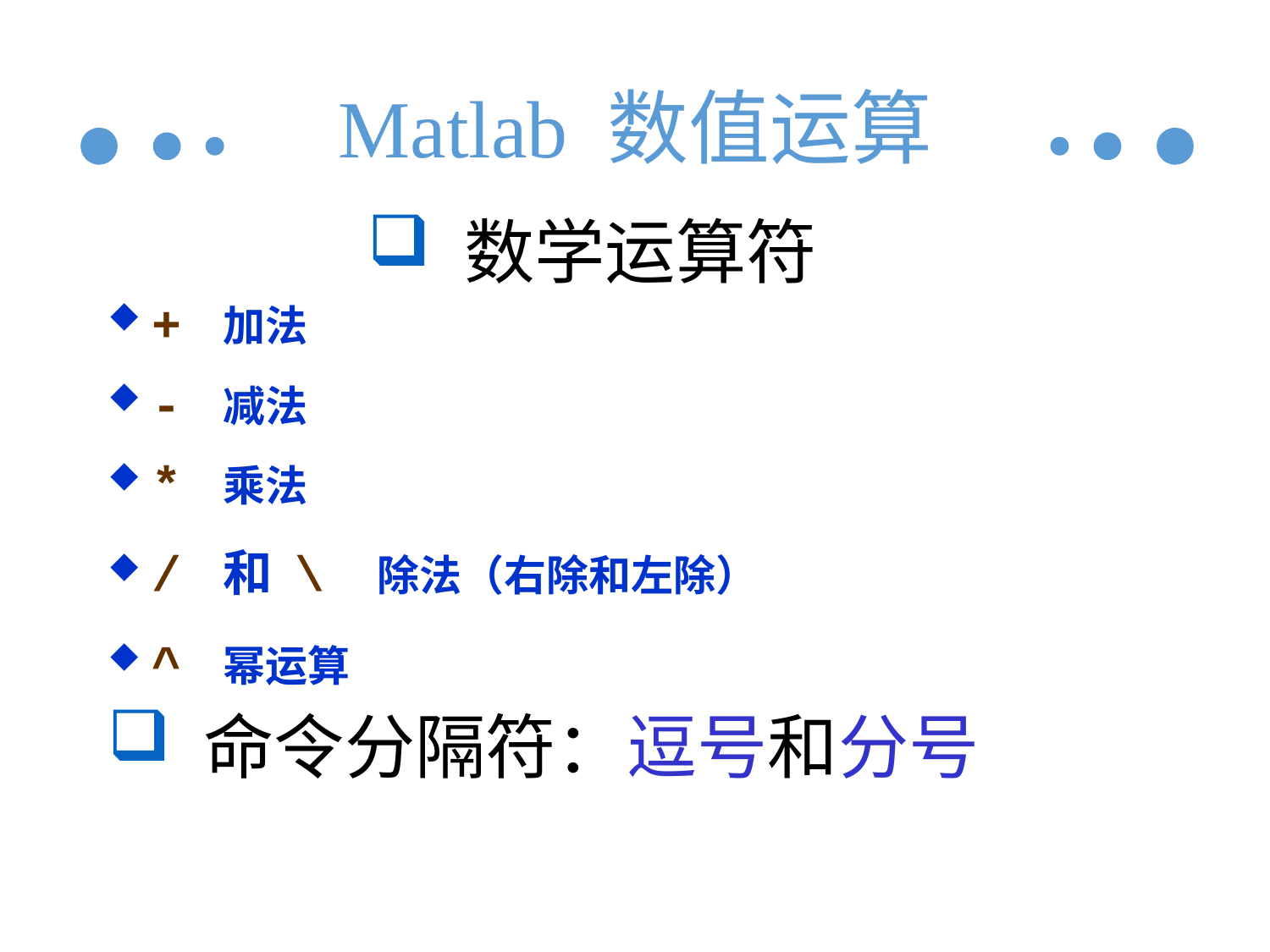

Matlab 数值运算
# 数学运算符
 +   加法
 -   减法
 *   乘法
 / 和 \    除法（右除和左除）
 ^   幂运算
 命令分隔符：逗号和分号
22